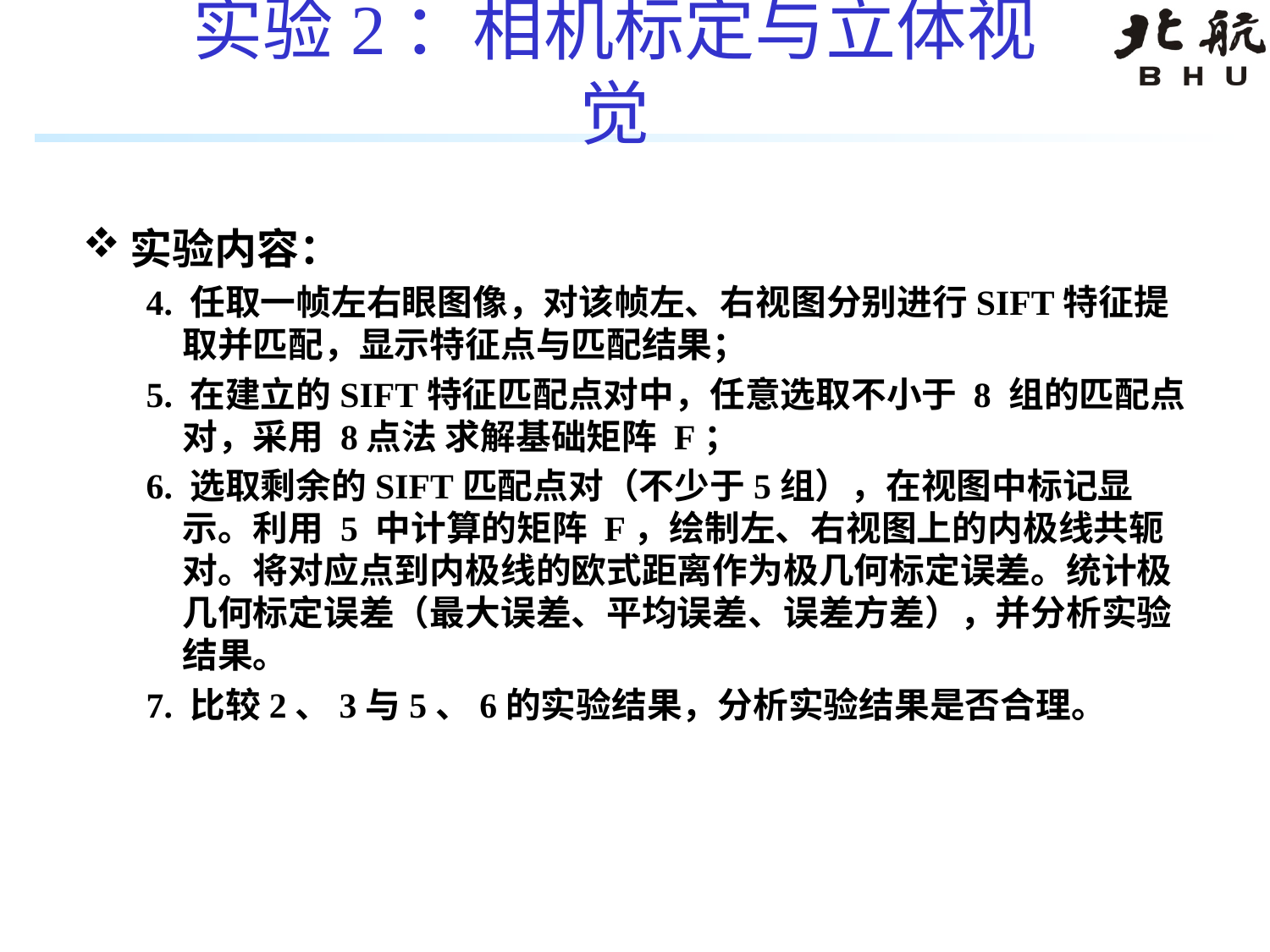

# 实验2：相机标定与立体视觉
实验内容：
4. 任取一帧左右眼图像，对该帧左、右视图分别进行SIFT特征提取并匹配，显示特征点与匹配结果；
5. 在建立的SIFT特征匹配点对中，任意选取不小于 8 组的匹配点对，采用 8点法 求解基础矩阵 F；
6. 选取剩余的SIFT匹配点对（不少于5组），在视图中标记显示。利用 5 中计算的矩阵 F，绘制左、右视图上的内极线共轭对。将对应点到内极线的欧式距离作为极几何标定误差。统计极几何标定误差（最大误差、平均误差、误差方差），并分析实验结果。
7. 比较2、3与5、6的实验结果，分析实验结果是否合理。